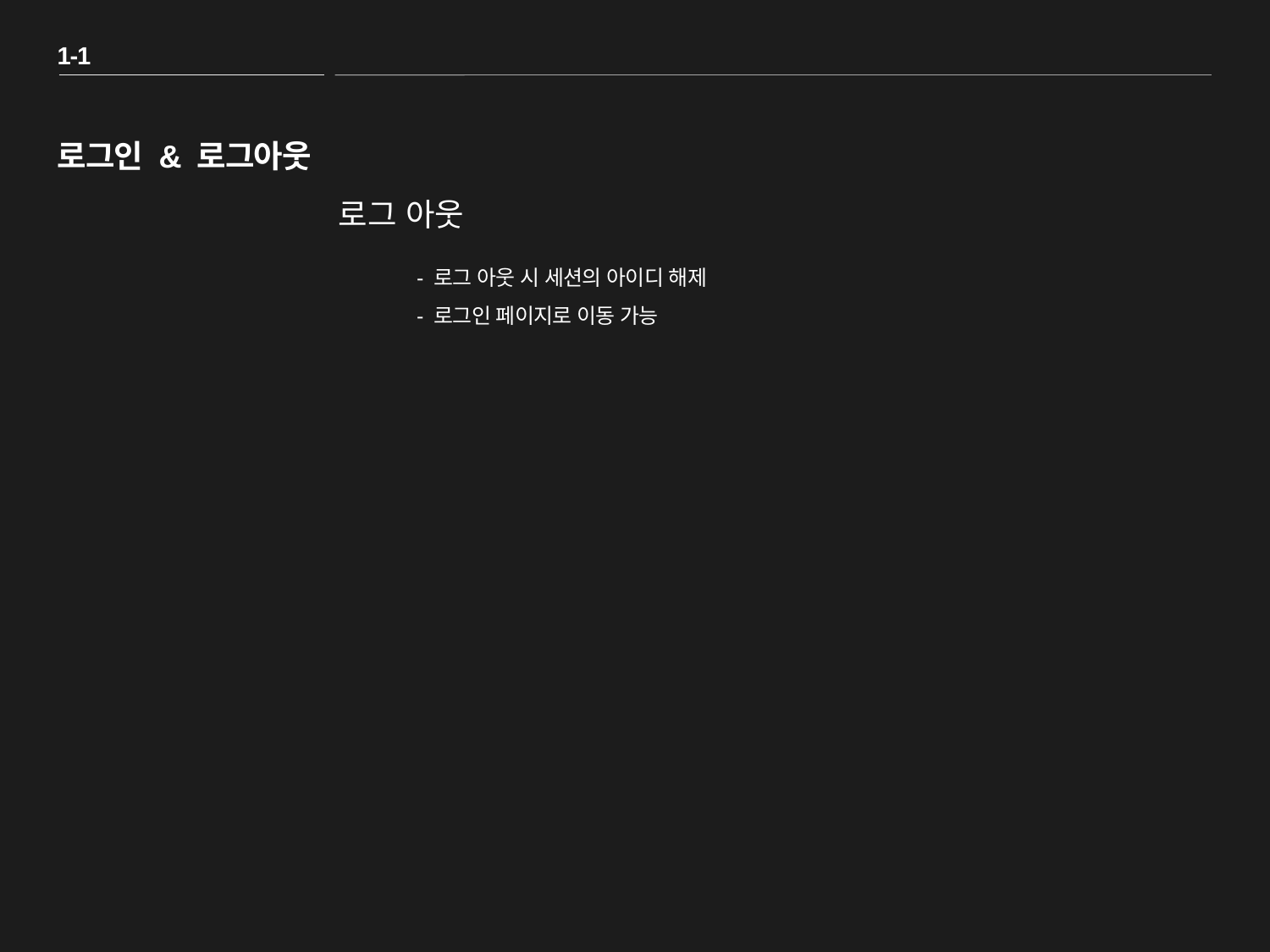

1-1
# 로그인 & 로그아웃
로그 아웃
- 로그 아웃 시 세션의 아이디 해제
- 로그인 페이지로 이동 가능